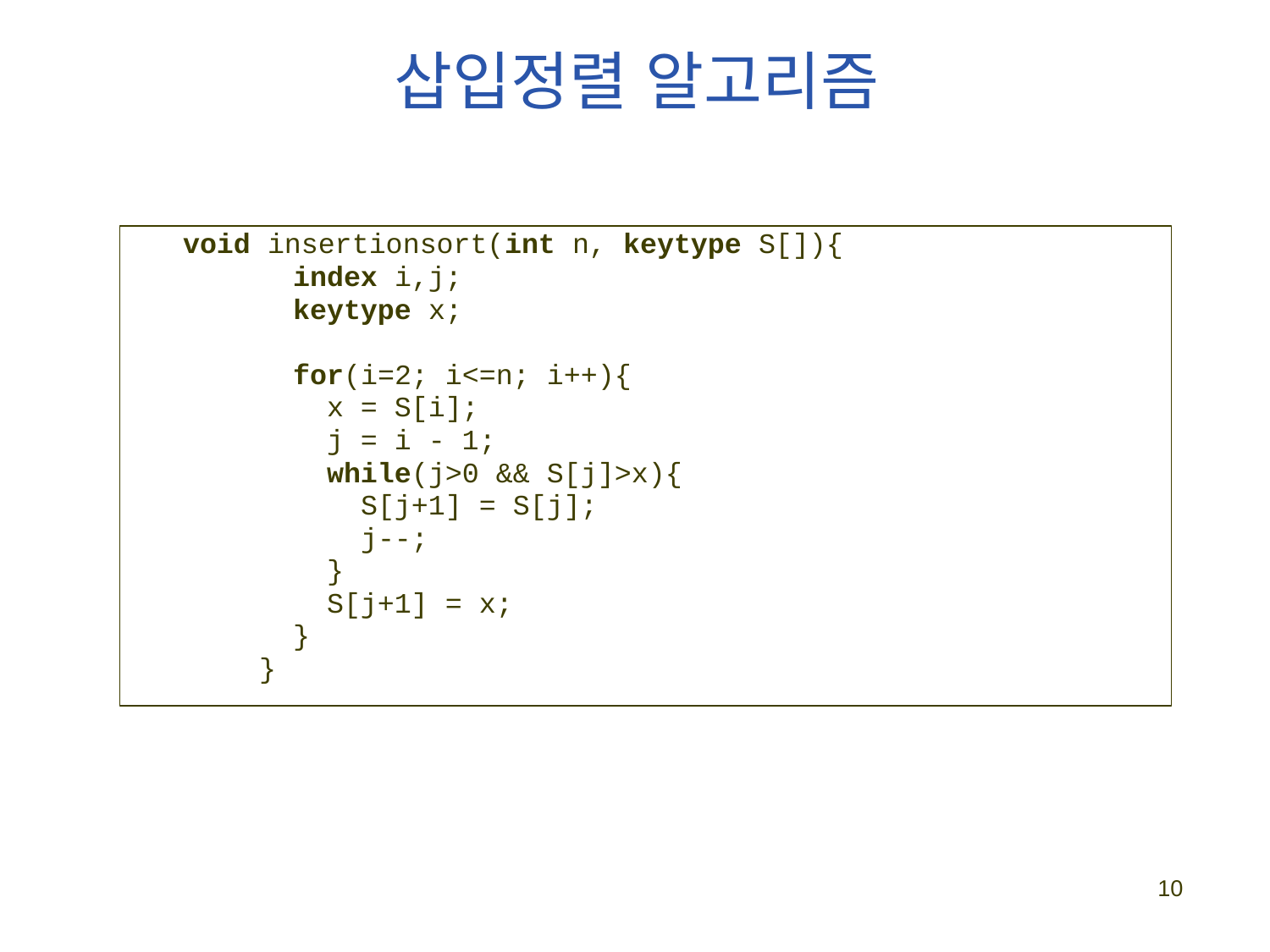

# 삽입정렬 알고리즘
   void insertionsort(int n, keytype S[]){
	  index i,j;
	  keytype x;

	  for(i=2; i<=n; i++){
	    x = S[i];
	    j = i - 1;
	    while(j>0 && S[j]>x){
	      S[j+1] = S[j];
	      j--;
	    }
	    S[j+1] = x;
	  }
	}
10